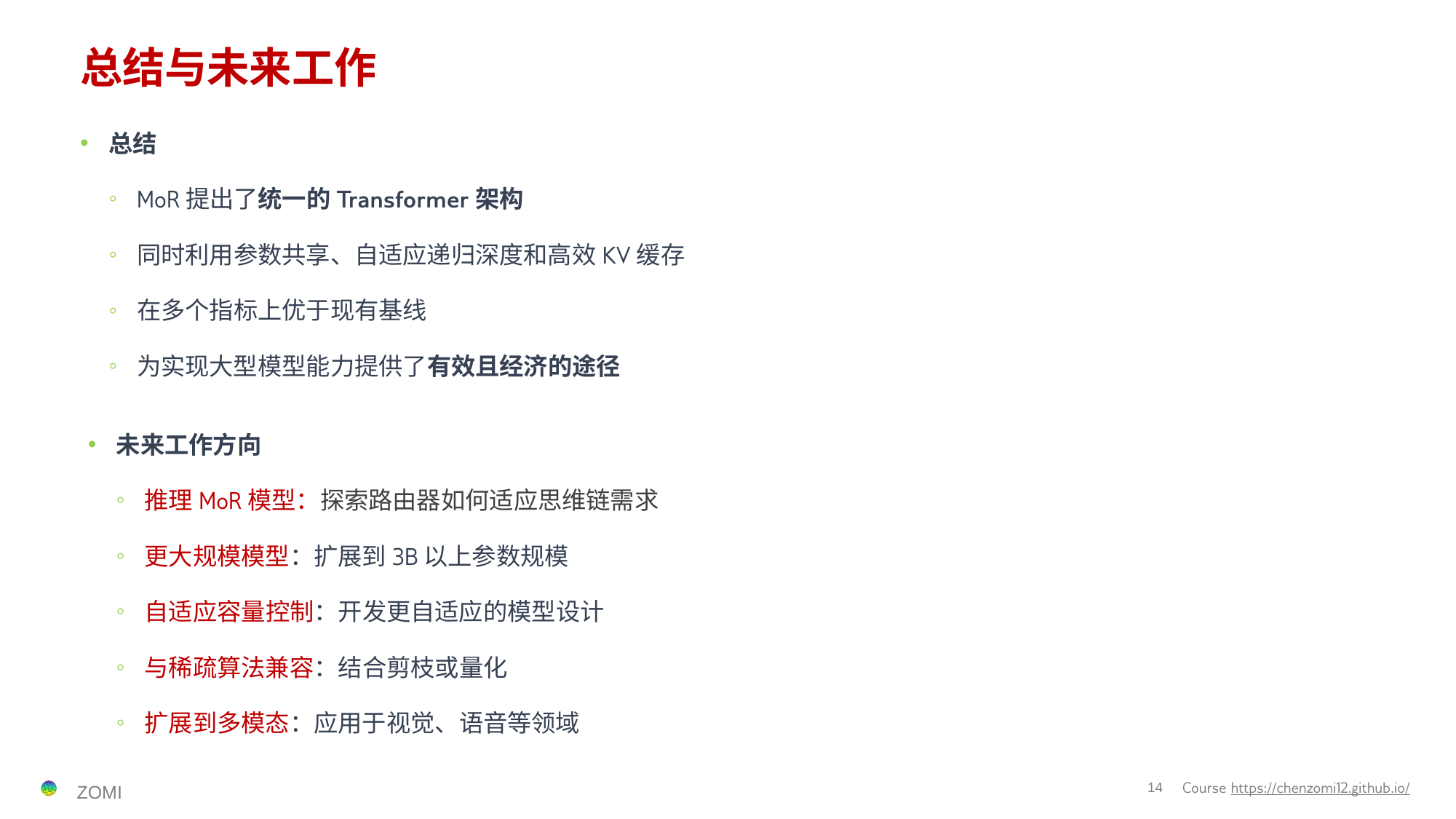

# 总结与未来工作
总结
MoR提出了统一的Transformer架构
同时利用参数共享、自适应递归深度和高效KV缓存
在多个指标上优于现有基线
为实现大型模型能力提供了有效且经济的途径

未来工作方向
推理MoR模型：探索路由器如何适应思维链需求
更大规模模型：扩展到3B以上参数规模
自适应容量控制：开发更自适应的模型设计
与稀疏算法兼容：结合剪枝或量化
扩展到多模态：应用于视觉、语音等领域